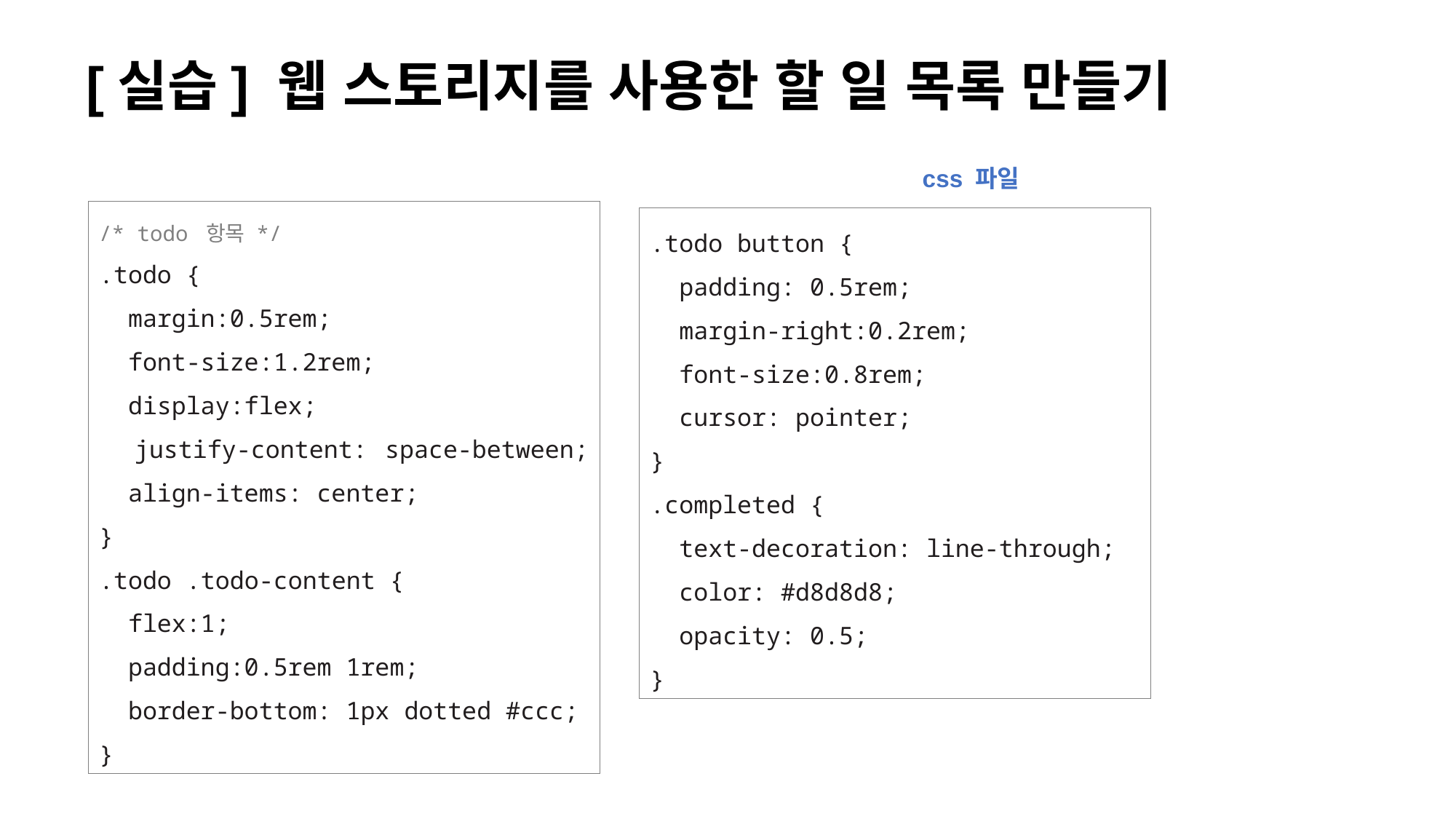

# [실습] 웹 스토리지를 사용한 할 일 목록 만들기
css 파일
/* todo 항목 */
.todo {
  margin:0.5rem;
  font-size:1.2rem;
  display:flex;
  justify-content: space-between;
  align-items: center;
}
.todo .todo-content {
  flex:1;
  padding:0.5rem 1rem;
  border-bottom: 1px dotted #ccc;
}
.todo button {
  padding: 0.5rem;
  margin-right:0.2rem;
  font-size:0.8rem;
  cursor: pointer;
}
.completed {
  text-decoration: line-through;
  color: #d8d8d8;
  opacity: 0.5;
}